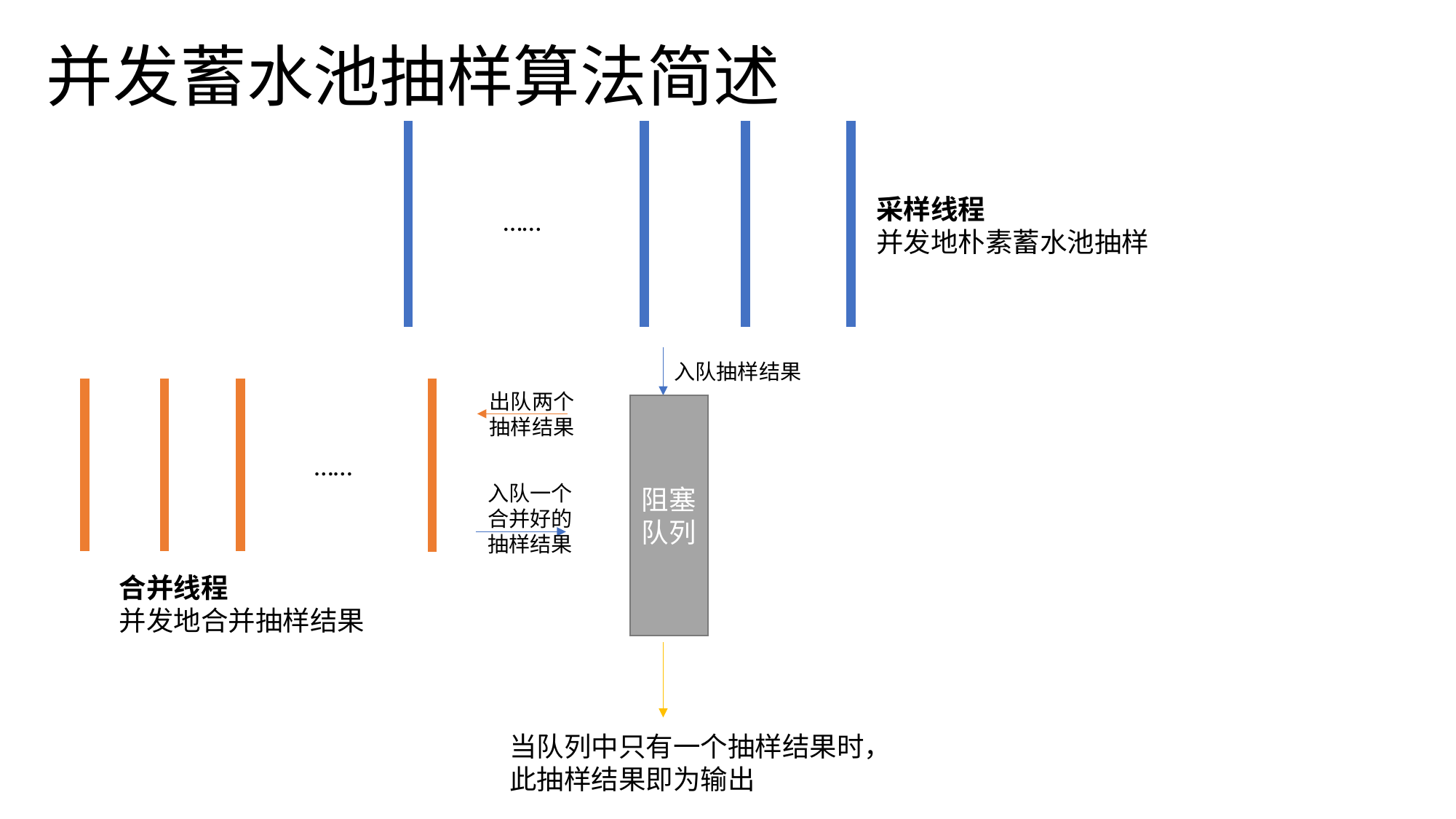

# 并发蓄水池抽样算法简述
采样线程
并发地朴素蓄水池抽样
……
入队抽样结果
出队两个抽样结果
阻塞队列
……
入队一个合并好的抽样结果
合并线程
并发地合并抽样结果
当队列中只有一个抽样结果时，
此抽样结果即为输出